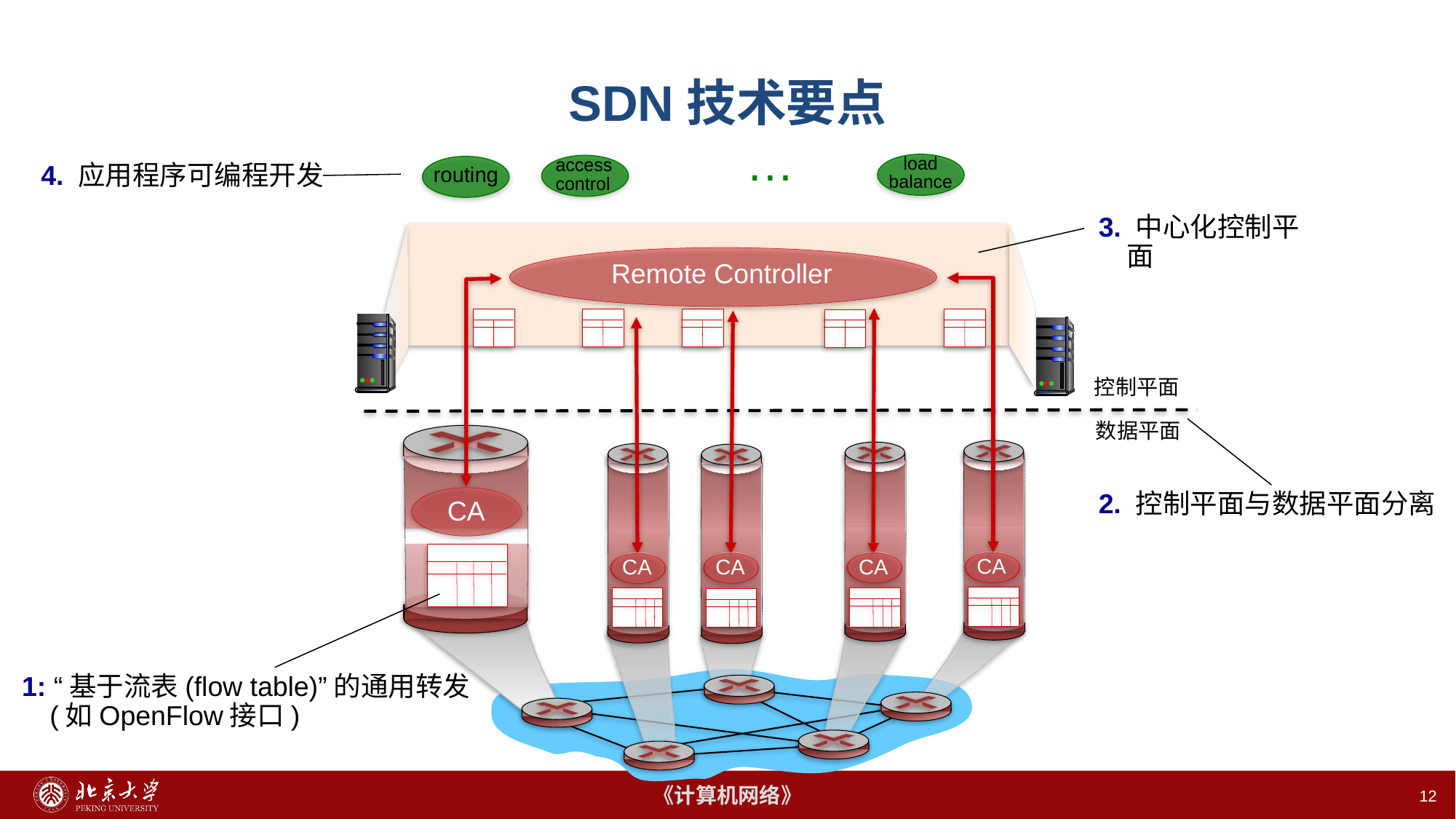

# SDN技术要点
…
load
balance
access control

routing
4. 应用程序可编程开发

3. 中心化控制平面

Remote Controller

CA
CA

CA

CA

CA

控制平面
数据平面

2. 控制平面与数据平面分离
1: “基于流表(flow table)”的通用转发
(如OpenFlow接口)
12